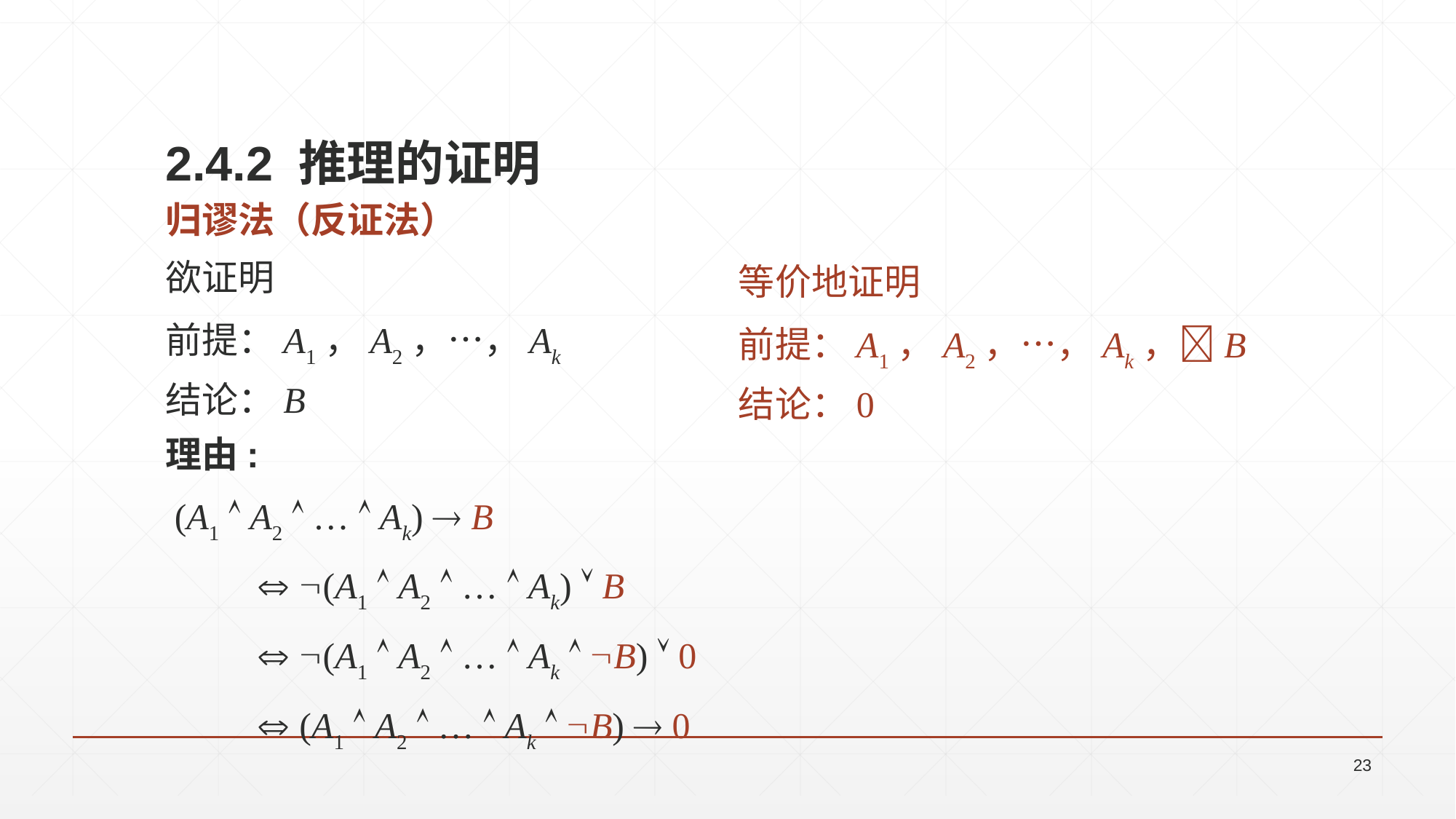

2.4.2 推理的证明
归谬法（反证法）
欲证明
前提：A1，A2，…，Ak
结论：B

等价地证明
前提：A1，A2，…，Ak，¬B
结论：0
理由:
 (A1 ∧ A2 ∧ … ∧ Ak) → B
          ⇔ ¬(A1 ∧ A2 ∧ … ∧ Ak) ∨ B
          ⇔ ¬(A1 ∧ A2 ∧ … ∧ Ak ∧ ¬B) ∨ 0
          ⇔ (A1 ∧ A2 ∧ … ∧ Ak ∧ ¬B) → 0
23